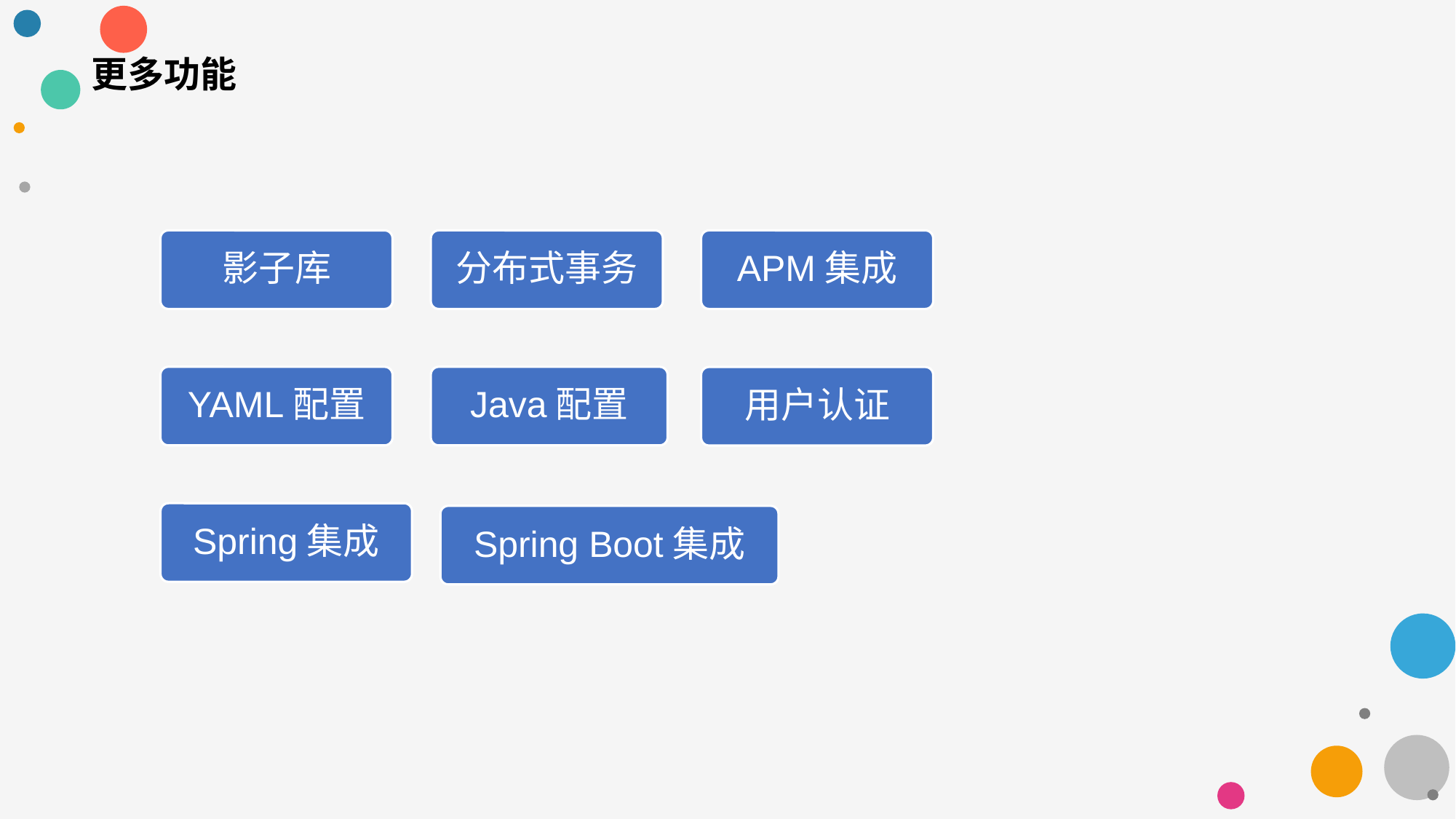

更多功能

APM集成

影子库

分布式事务

YAML配置

Java配置

用户认证

Spring集成

Spring Boot集成